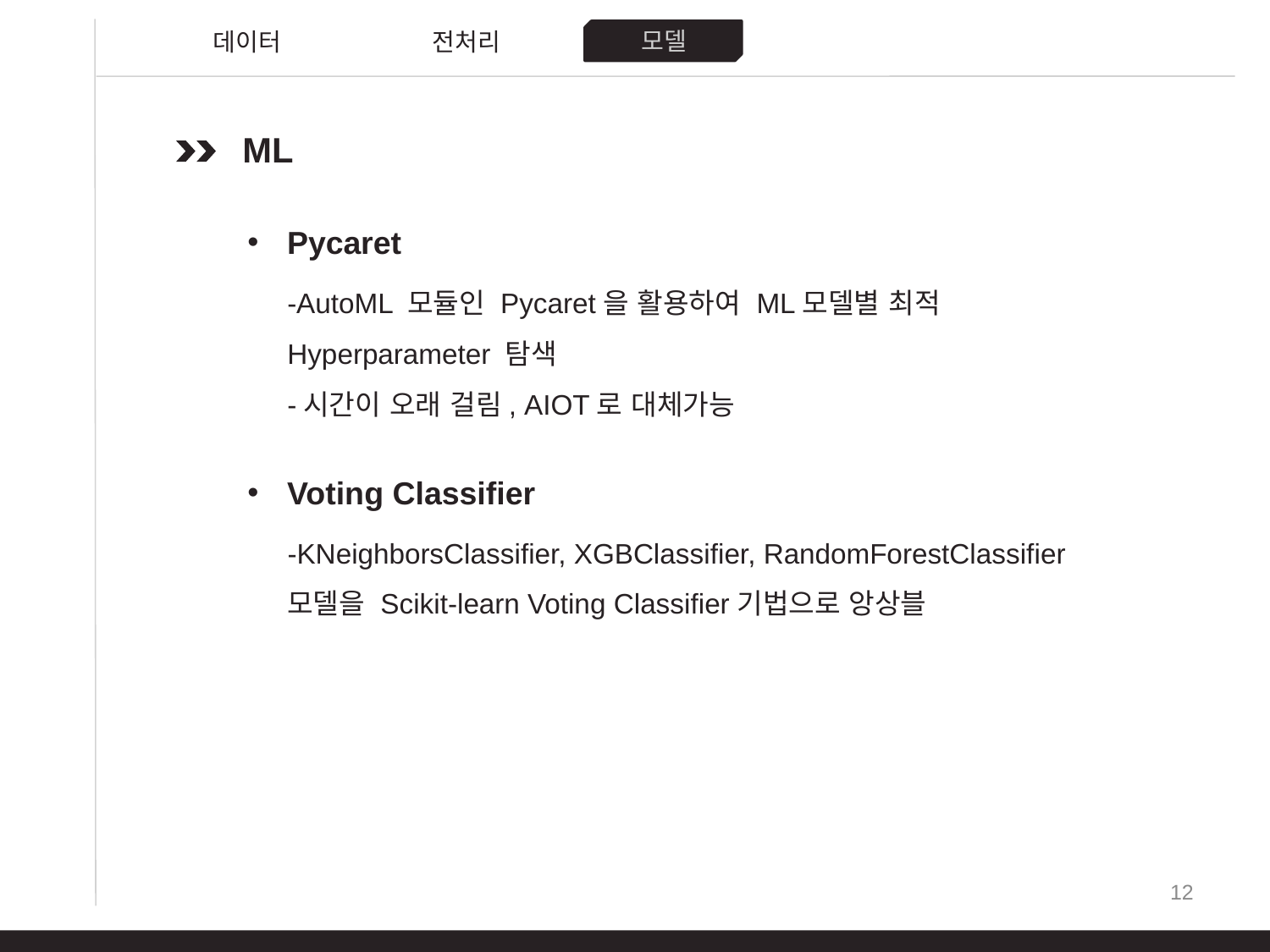

모델
데이터
전처리

ML

Pycaret
-AutoML 모듈인 Pycaret을 활용하여 ML모델별 최적 Hyperparameter 탐색
-시간이 오래 걸림, AIOT로 대체가능
Voting Classifier
-KNeighborsClassifier, XGBClassifier, RandomForestClassifier 모델을 Scikit-learn Voting Classifier기법으로 앙상블
12